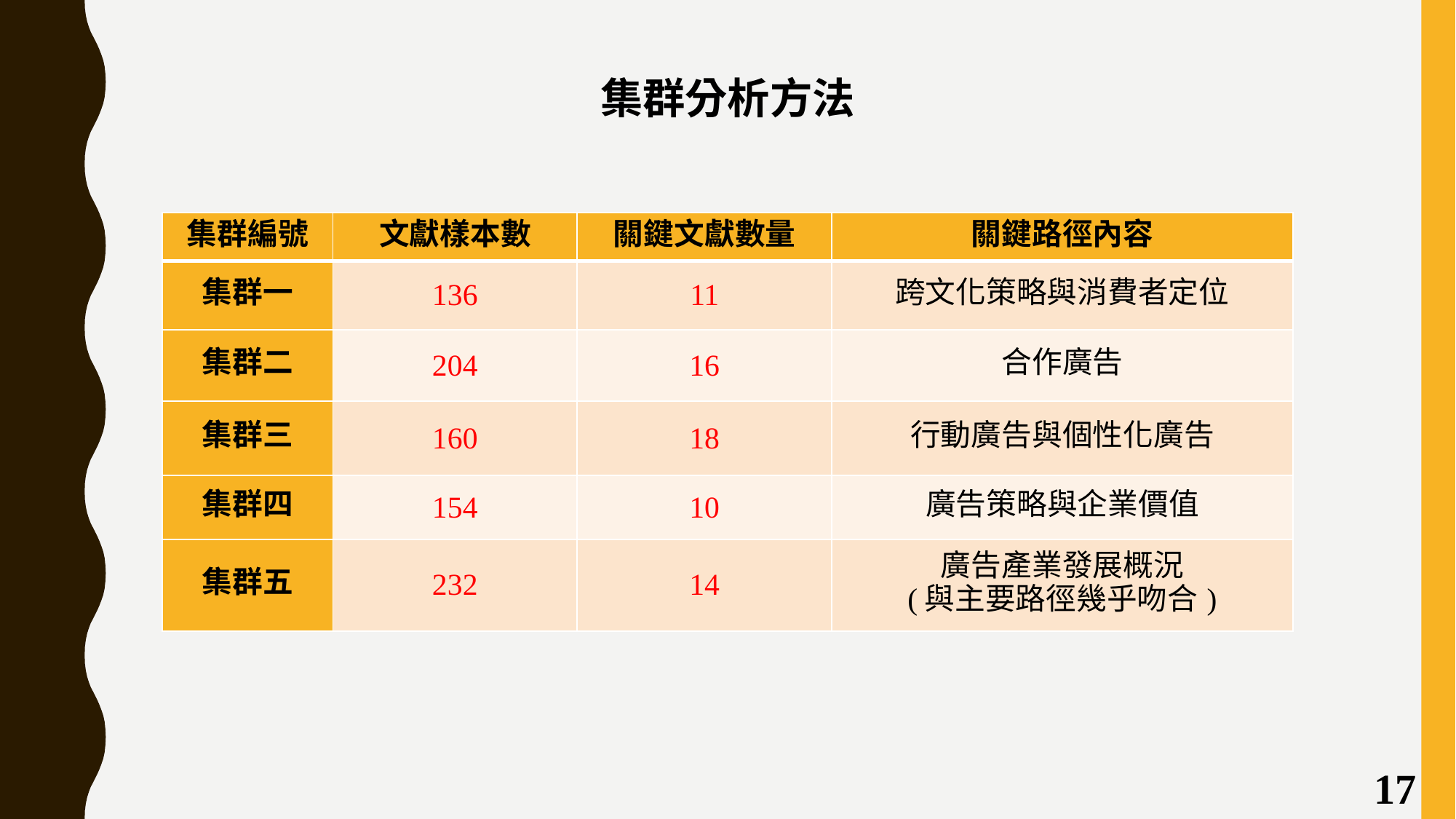

集群分析方法
| 集群編號 | 文獻樣本數 | 關鍵文獻數量 | 關鍵路徑內容 |
| --- | --- | --- | --- |
| 集群一 | 136 | 11 | 跨文化策略與消費者定位 |
| 集群二 | 204 | 16 | 合作廣告 |
| 集群三 | 160 | 18 | 行動廣告與個性化廣告 |
| 集群四 | 154 | 10 | 廣告策略與企業價值 |
| 集群五 | 232 | 14 | 廣告產業發展概況 (與主要路徑幾乎吻合) |
17